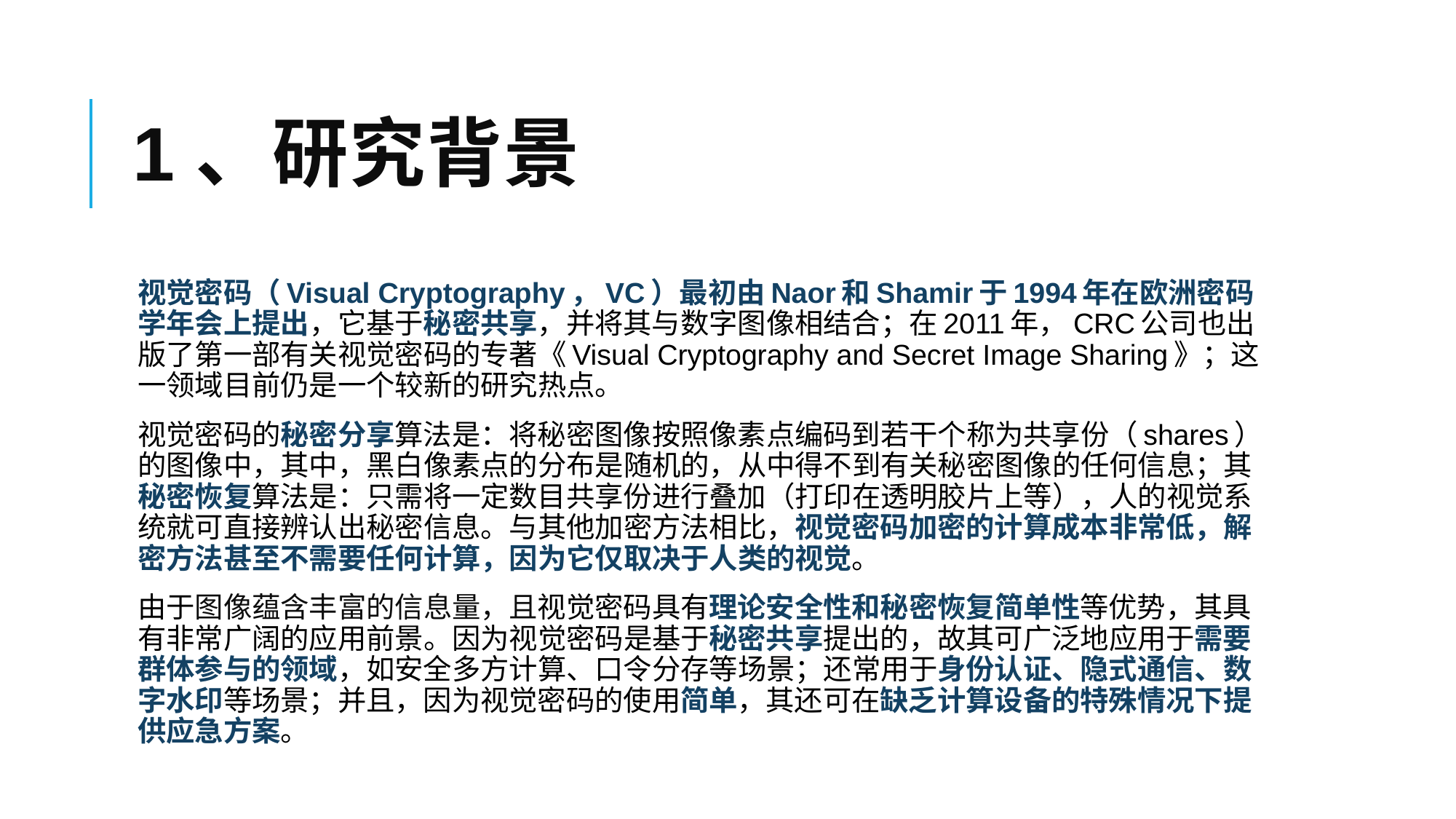

# 1、研究背景
视觉密码（Visual Cryptography，VC）最初由Naor和Shamir于1994年在欧洲密码学年会上提出，它基于秘密共享，并将其与数字图像相结合；在2011年，CRC公司也出版了第一部有关视觉密码的专著《Visual Cryptography and Secret Image Sharing》；这一领域目前仍是一个较新的研究热点。
视觉密码的秘密分享算法是：将秘密图像按照像素点编码到若干个称为共享份（shares）的图像中，其中，黑白像素点的分布是随机的，从中得不到有关秘密图像的任何信息；其秘密恢复算法是：只需将一定数目共享份进行叠加（打印在透明胶片上等），人的视觉系统就可直接辨认出秘密信息。与其他加密方法相比，视觉密码加密的计算成本非常低，解密方法甚至不需要任何计算，因为它仅取决于人类的视觉。
由于图像蕴含丰富的信息量，且视觉密码具有理论安全性和秘密恢复简单性等优势，其具有非常广阔的应用前景。因为视觉密码是基于秘密共享提出的，故其可广泛地应用于需要群体参与的领域，如安全多方计算、口令分存等场景；还常用于身份认证、隐式通信、数字水印等场景；并且，因为视觉密码的使用简单，其还可在缺乏计算设备的特殊情况下提供应急方案。